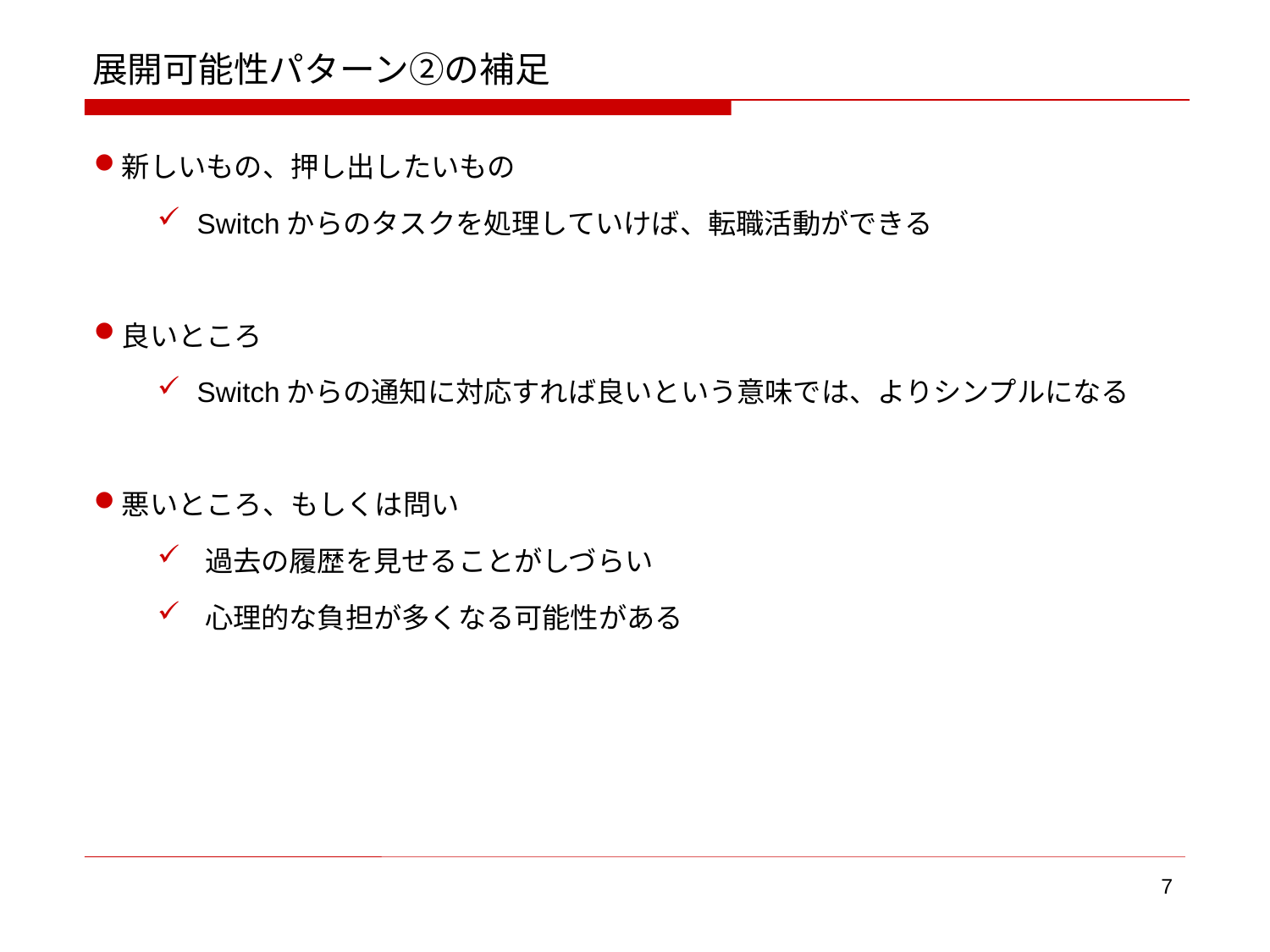

展開可能性パターン②の補足
新しいもの、押し出したいもの
Switchからのタスクを処理していけば、転職活動ができる

良いところ
Switchからの通知に対応すれば良いという意味では、よりシンプルになる

悪いところ、もしくは問い
過去の履歴を見せることがしづらい
心理的な負担が多くなる可能性がある
7